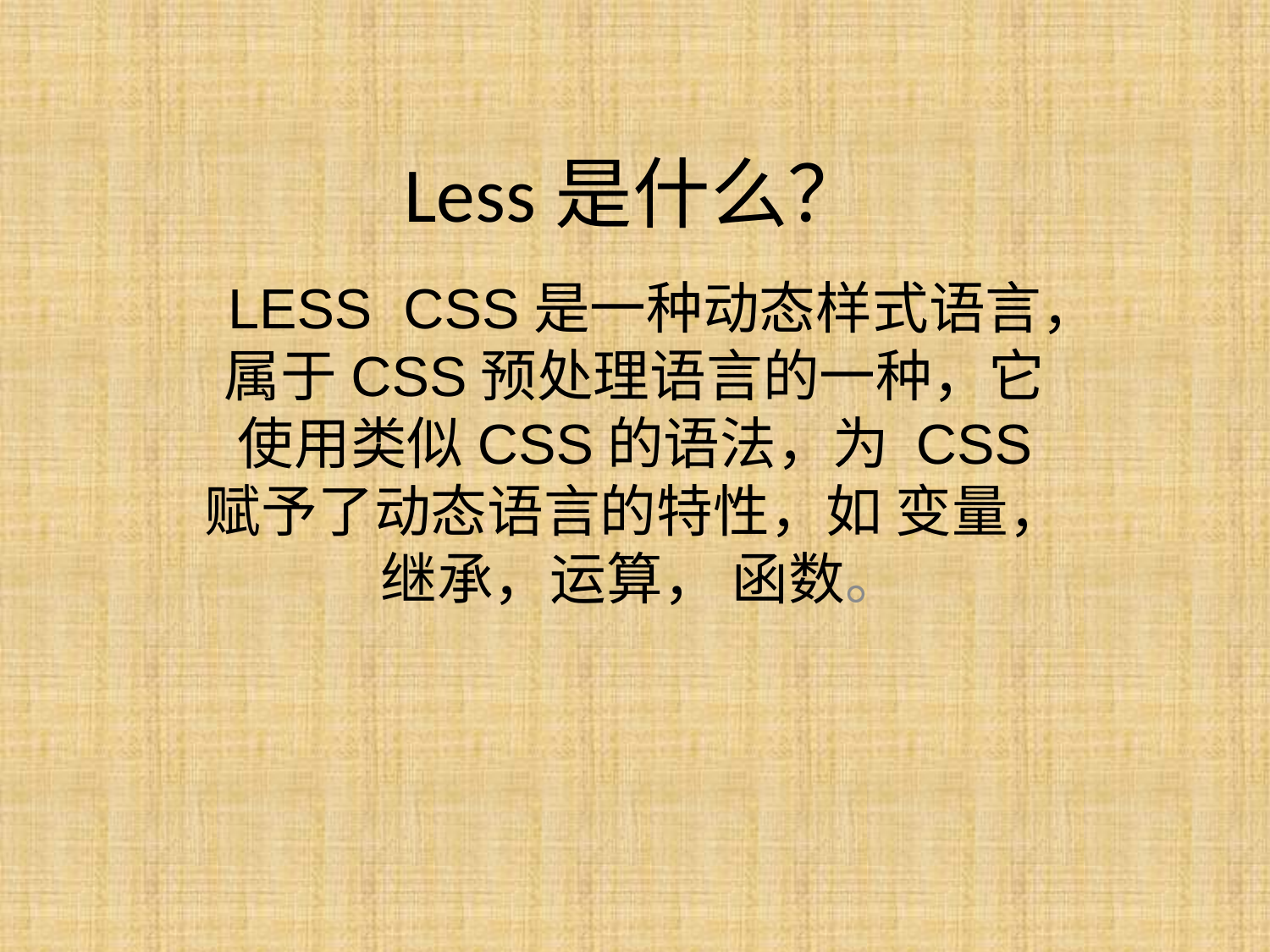

# Less是什么？
LESS  CSS是一种动态样式语言，属于CSS预处理语言的一种，它使用类似CSS的语法，为 CSS 赋予了动态语言的特性，如 变量， 继承，运算， 函数。